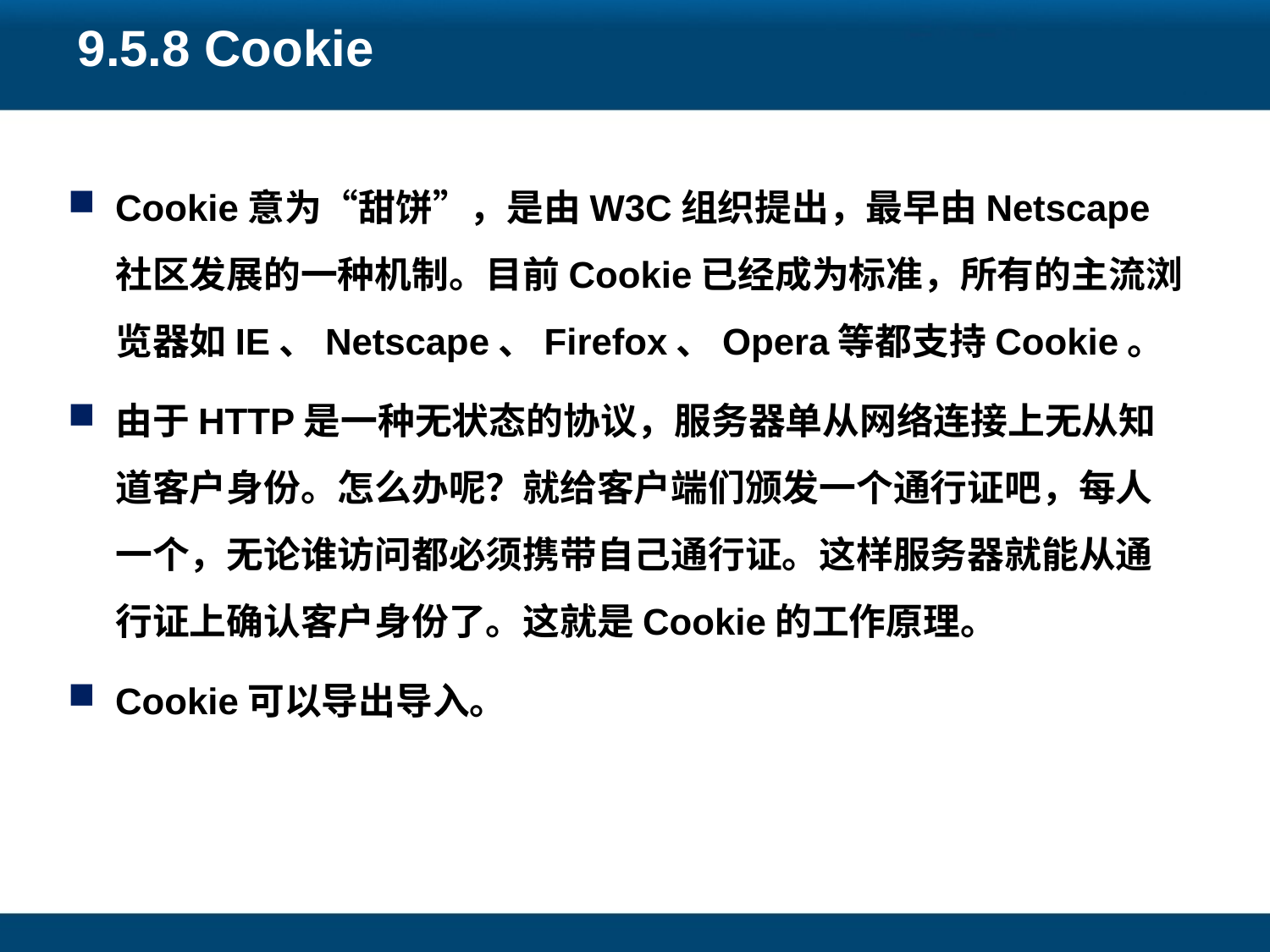

# 9.5.8 Cookie
Cookie意为“甜饼”，是由W3C组织提出，最早由Netscape社区发展的一种机制。目前Cookie已经成为标准，所有的主流浏览器如IE、Netscape、Firefox、Opera等都支持Cookie。
由于HTTP是一种无状态的协议，服务器单从网络连接上无从知道客户身份。怎么办呢？就给客户端们颁发一个通行证吧，每人一个，无论谁访问都必须携带自己通行证。这样服务器就能从通行证上确认客户身份了。这就是Cookie的工作原理。
Cookie可以导出导入。